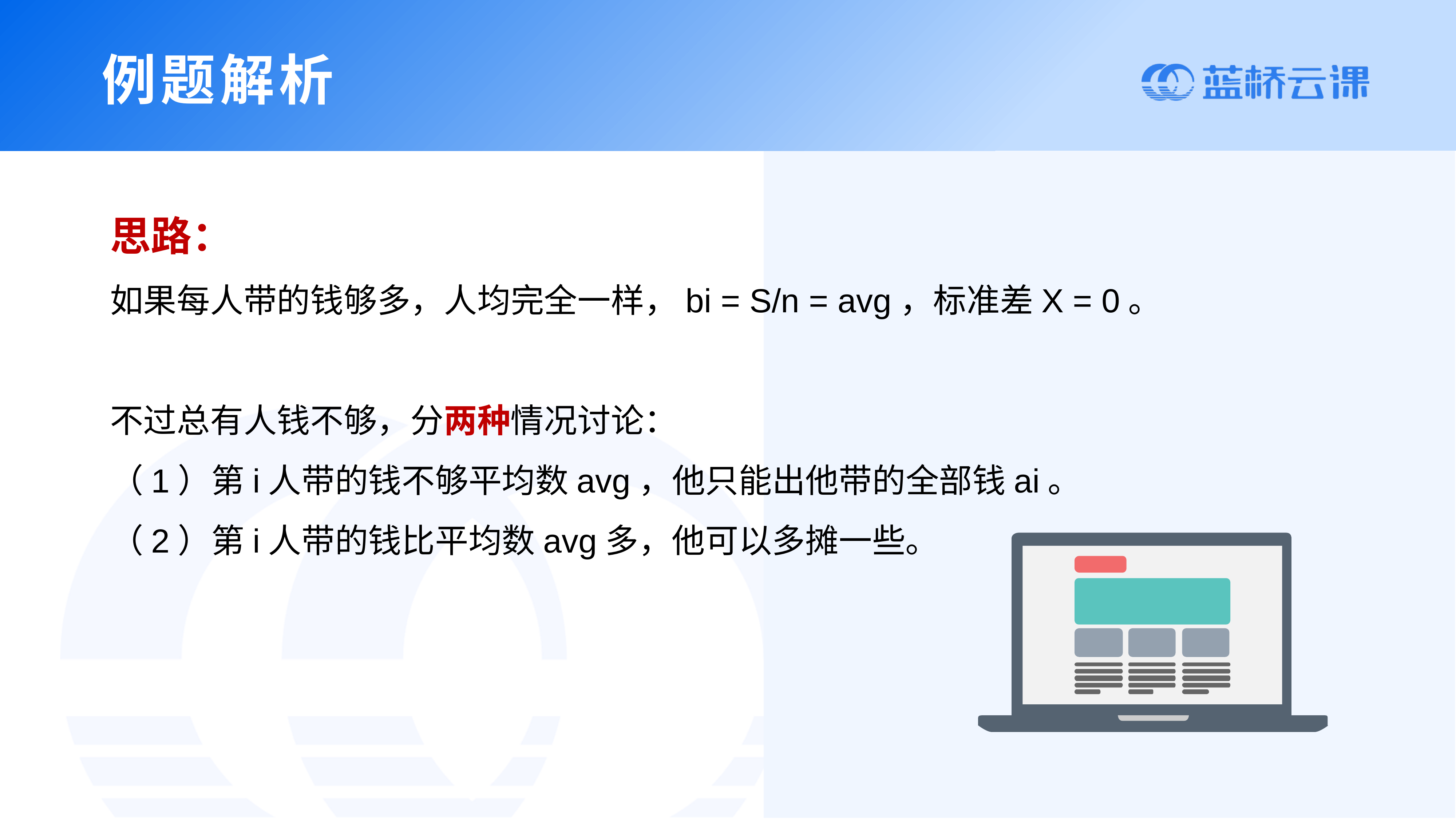

例题解析
思路：
如果每人带的钱够多，人均完全一样，bi = S/n = avg，标准差X = 0。

不过总有人钱不够，分两种情况讨论：
（1）第i人带的钱不够平均数avg，他只能出他带的全部钱ai。
（2）第i人带的钱比平均数avg多，他可以多摊一些。